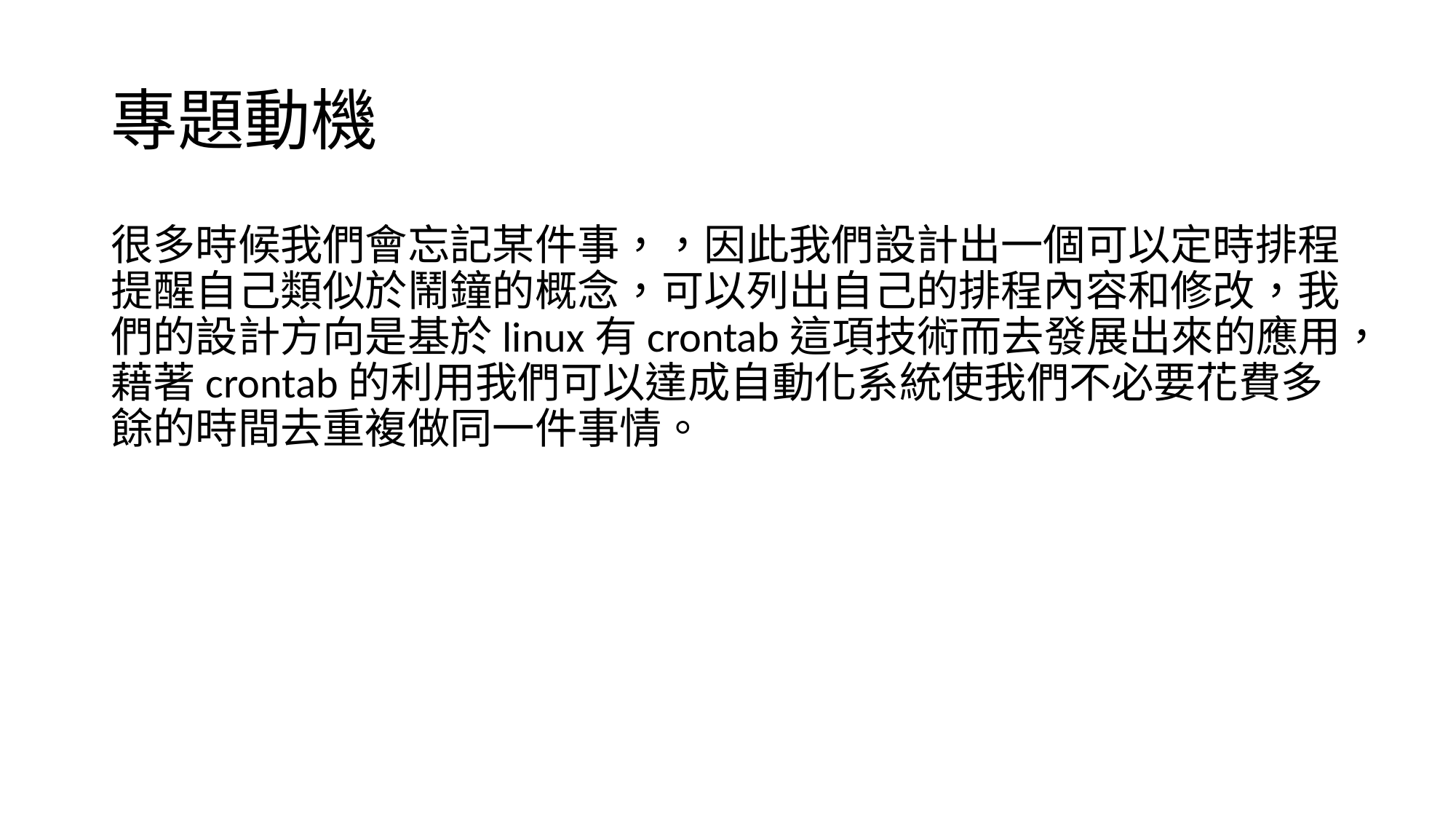

# 專題動機
很多時候我們會忘記某件事，，因此我們設計出一個可以定時排程提醒自己類似於鬧鐘的概念，可以列出自己的排程內容和修改，我們的設計方向是基於linux有crontab這項技術而去發展出來的應用，藉著crontab的利用我們可以達成自動化系統使我們不必要花費多餘的時間去重複做同一件事情。